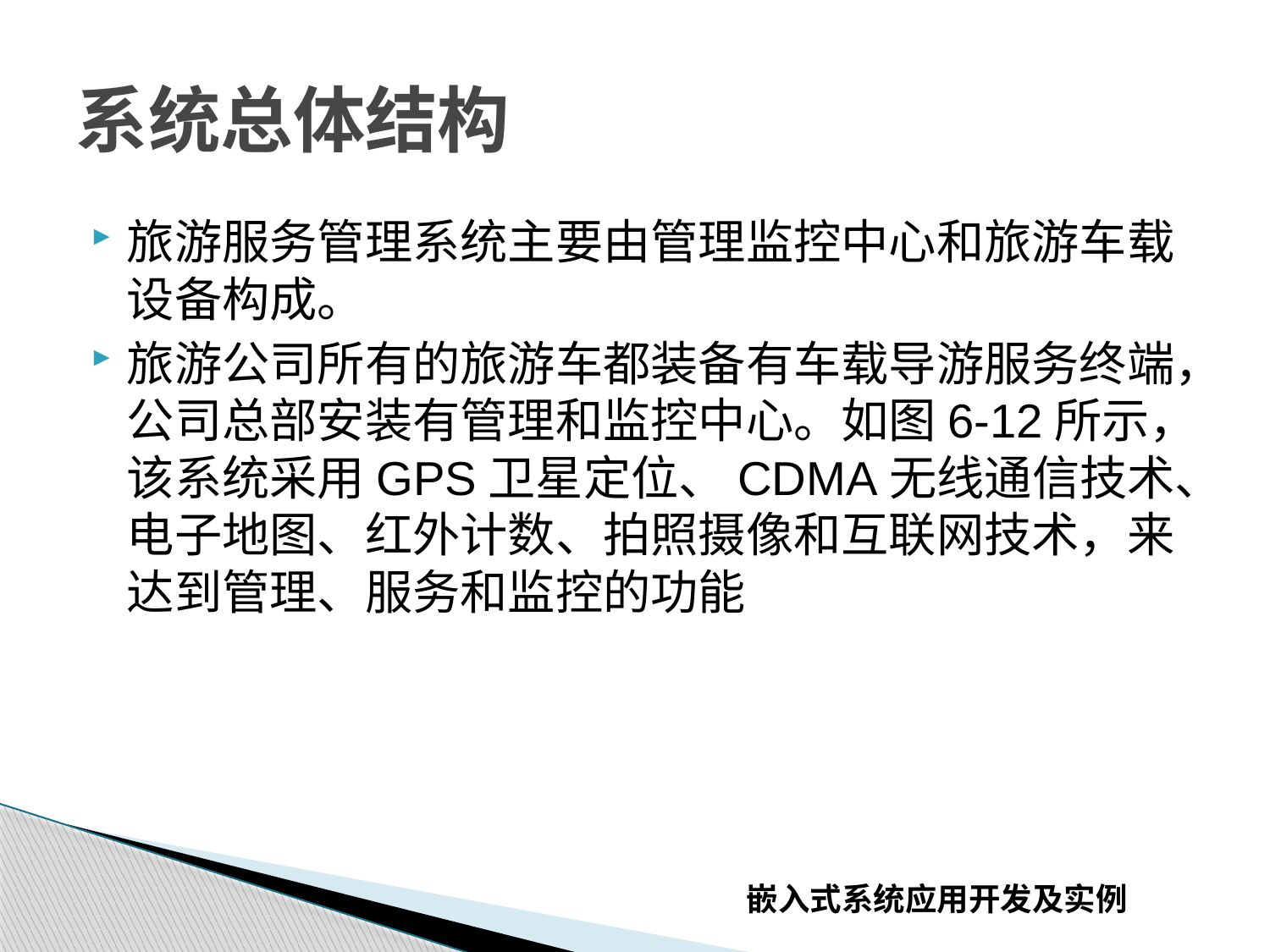

# 系统总体结构
旅游服务管理系统主要由管理监控中心和旅游车载设备构成。
旅游公司所有的旅游车都装备有车载导游服务终端，公司总部安装有管理和监控中心。如图6-12所示，该系统采用GPS卫星定位、CDMA无线通信技术、电子地图、红外计数、拍照摄像和互联网技术，来达到管理、服务和监控的功能
嵌入式系统应用开发及实例